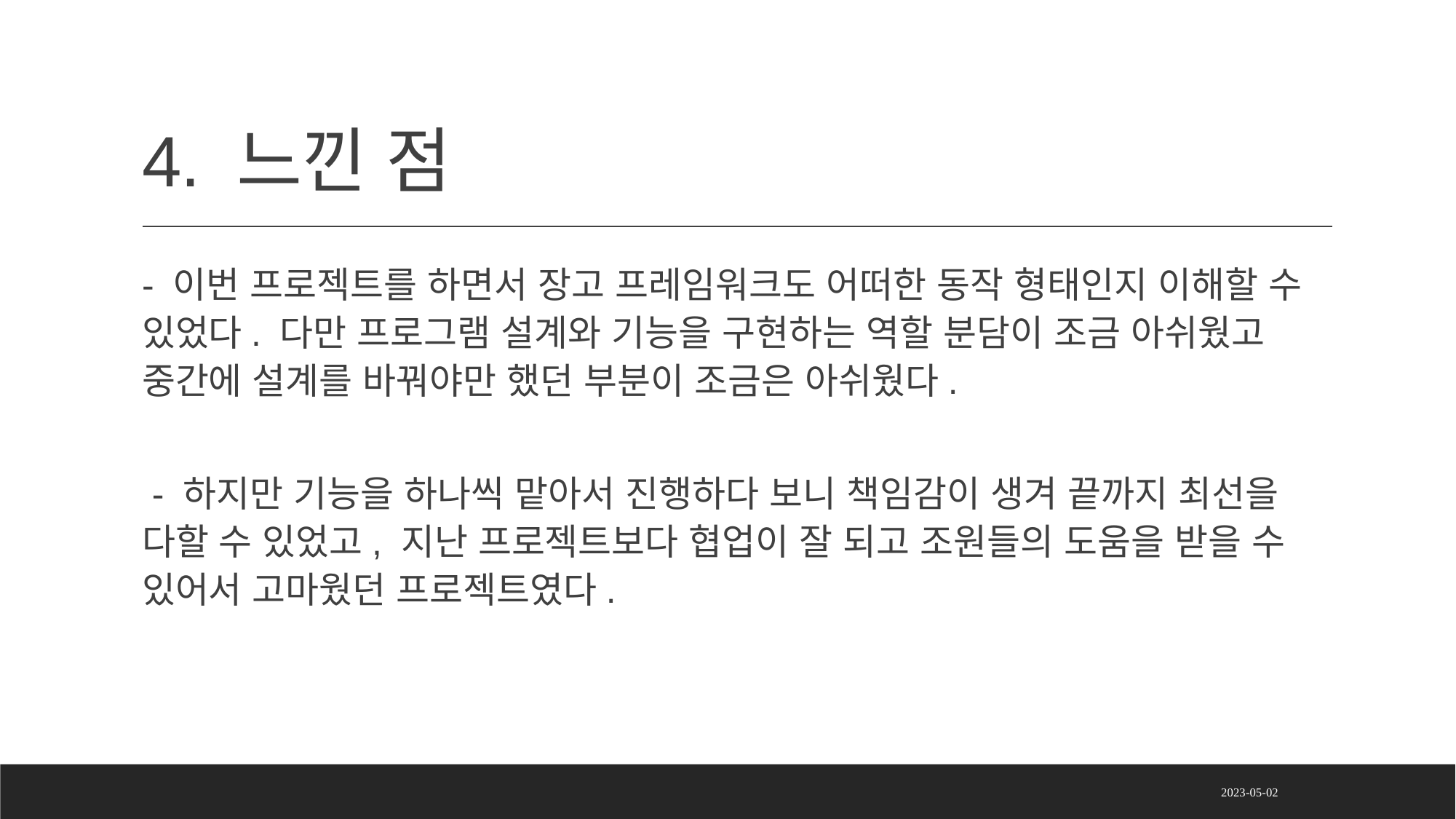

# 4. 느낀 점
- 이번 프로젝트를 하면서 장고 프레임워크도 어떠한 동작 형태인지 이해할 수 있었다. 다만 프로그램 설계와 기능을 구현하는 역할 분담이 조금 아쉬웠고 중간에 설계를 바꿔야만 했던 부분이 조금은 아쉬웠다.
 - 하지만 기능을 하나씩 맡아서 진행하다 보니 책임감이 생겨 끝까지 최선을 다할 수 있었고, 지난 프로젝트보다 협업이 잘 되고 조원들의 도움을 받을 수 있어서 고마웠던 프로젝트였다.
2023-05-02